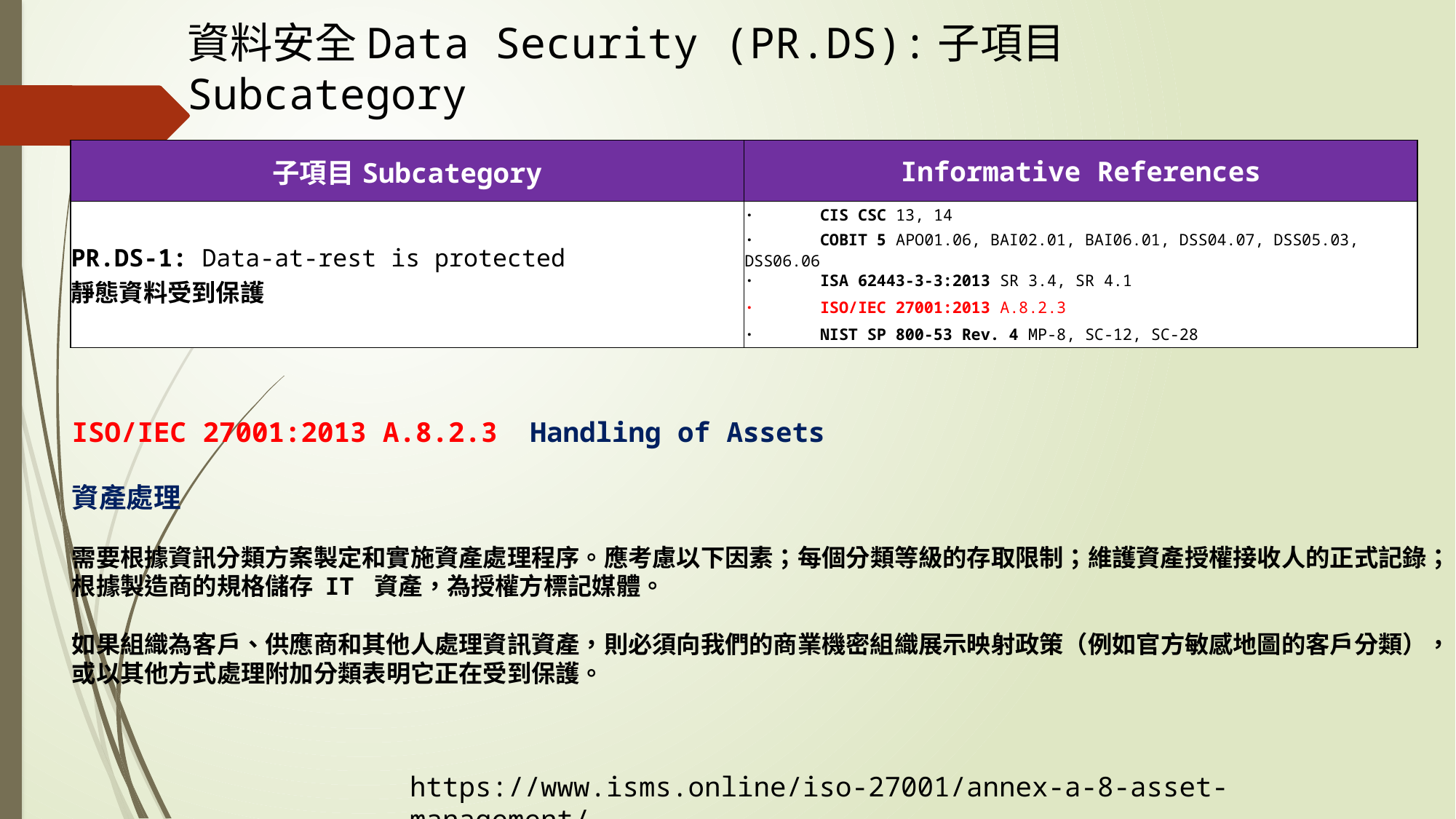

資料安全Data Security (PR.DS):子項目Subcategory
| 子項目Subcategory | Informative References |
| --- | --- |
| PR.DS-1: Data-at-rest is protected 靜態資料受到保護 | ·       CIS CSC 13, 14 |
|  | ·       COBIT 5 APO01.06, BAI02.01, BAI06.01, DSS04.07, DSS05.03, DSS06.06 |
|  | ·       ISA 62443-3-3:2013 SR 3.4, SR 4.1 |
|  | ·       ISO/IEC 27001:2013 A.8.2.3 |
|  | ·       NIST SP 800-53 Rev. 4 MP-8, SC-12, SC-28 |
ISO/IEC 27001:2013 A.8.2.3  Handling of Assets

資產處理

需要根據資訊分類方案製定和實施資產處理程序。應考慮以下因素；每個分類等級的存取限制；維護資產授權接收人的正式記錄；根據製造商的規格儲存 IT 資產，為授權方標記媒體。

如果組織為客戶、供應商和其他人處理資訊資產，則必須向我們的商業機密組織展示映射政策（例如官方敏感地圖的客戶分類），或以其他方式處理附加分類表明它正在受到保護。
https://www.isms.online/iso-27001/annex-a-8-asset-management/